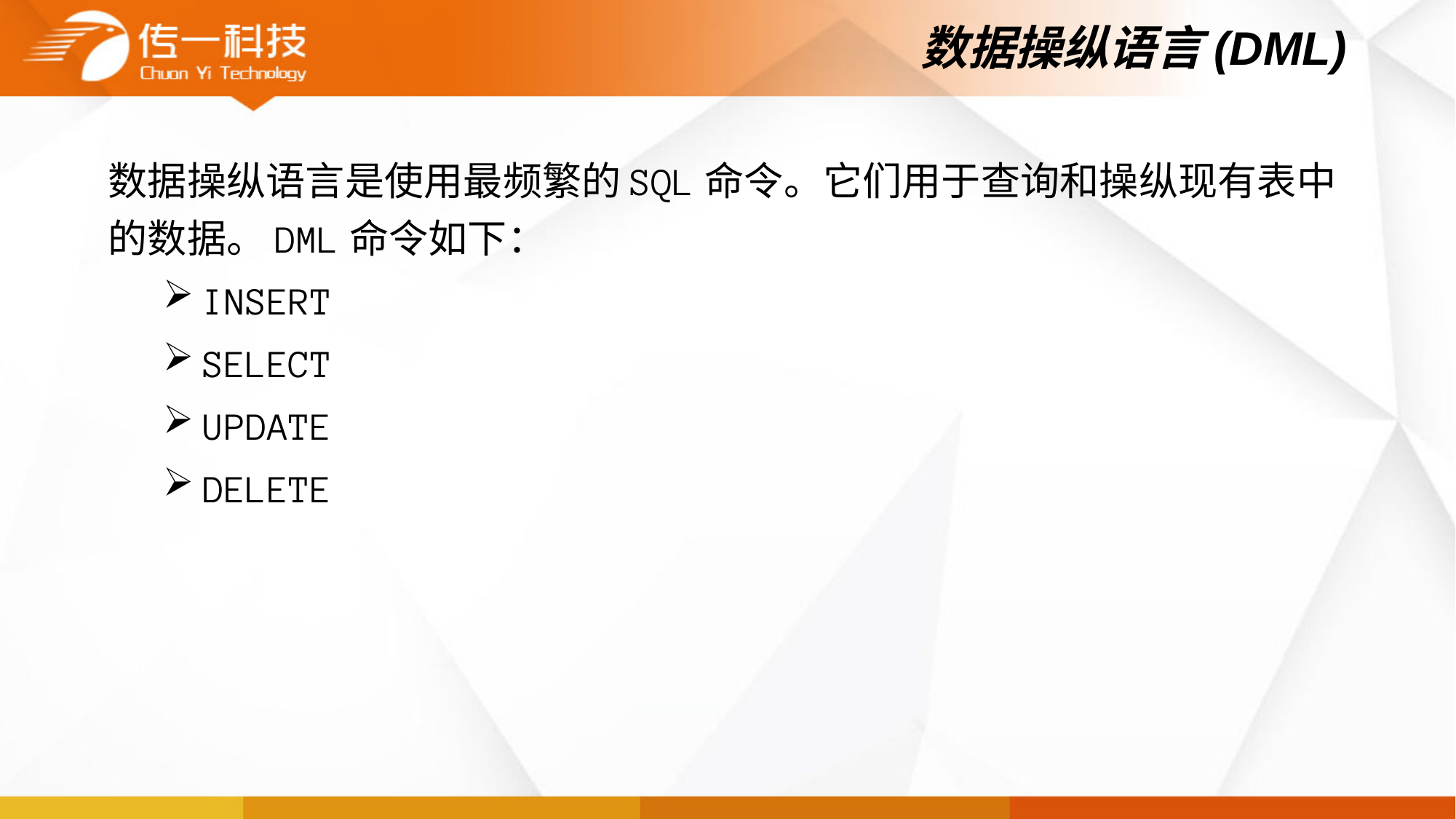

# 数据操纵语言(DML)
数据操纵语言是使用最频繁的SQL命令。它们用于查询和操纵现有表中的数据。DML命令如下：
INSERT
SELECT
UPDATE
DELETE